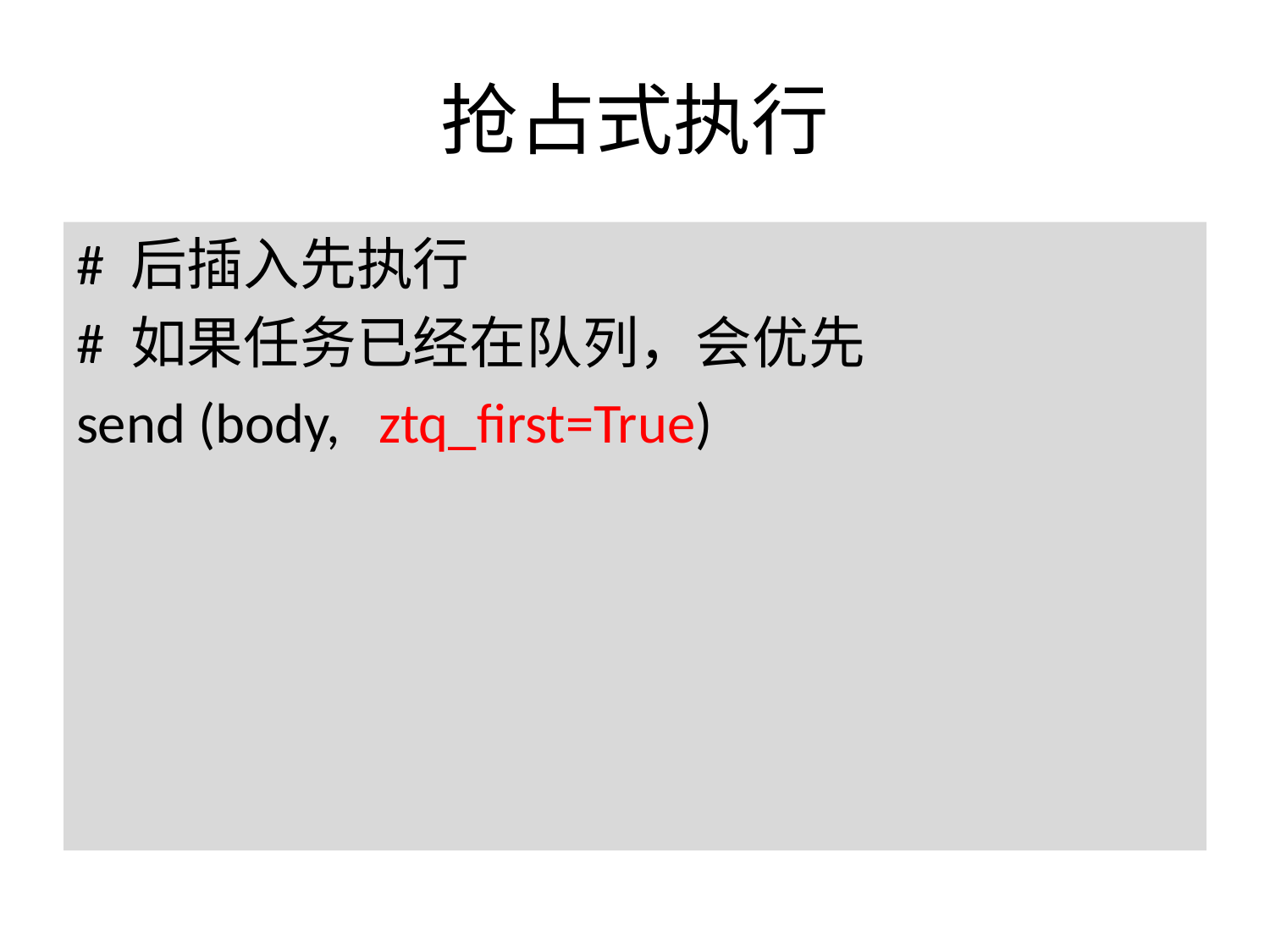

# 抢占式执行
# 后插入先执行
# 如果任务已经在队列，会优先
send (body,   ztq_first=True)